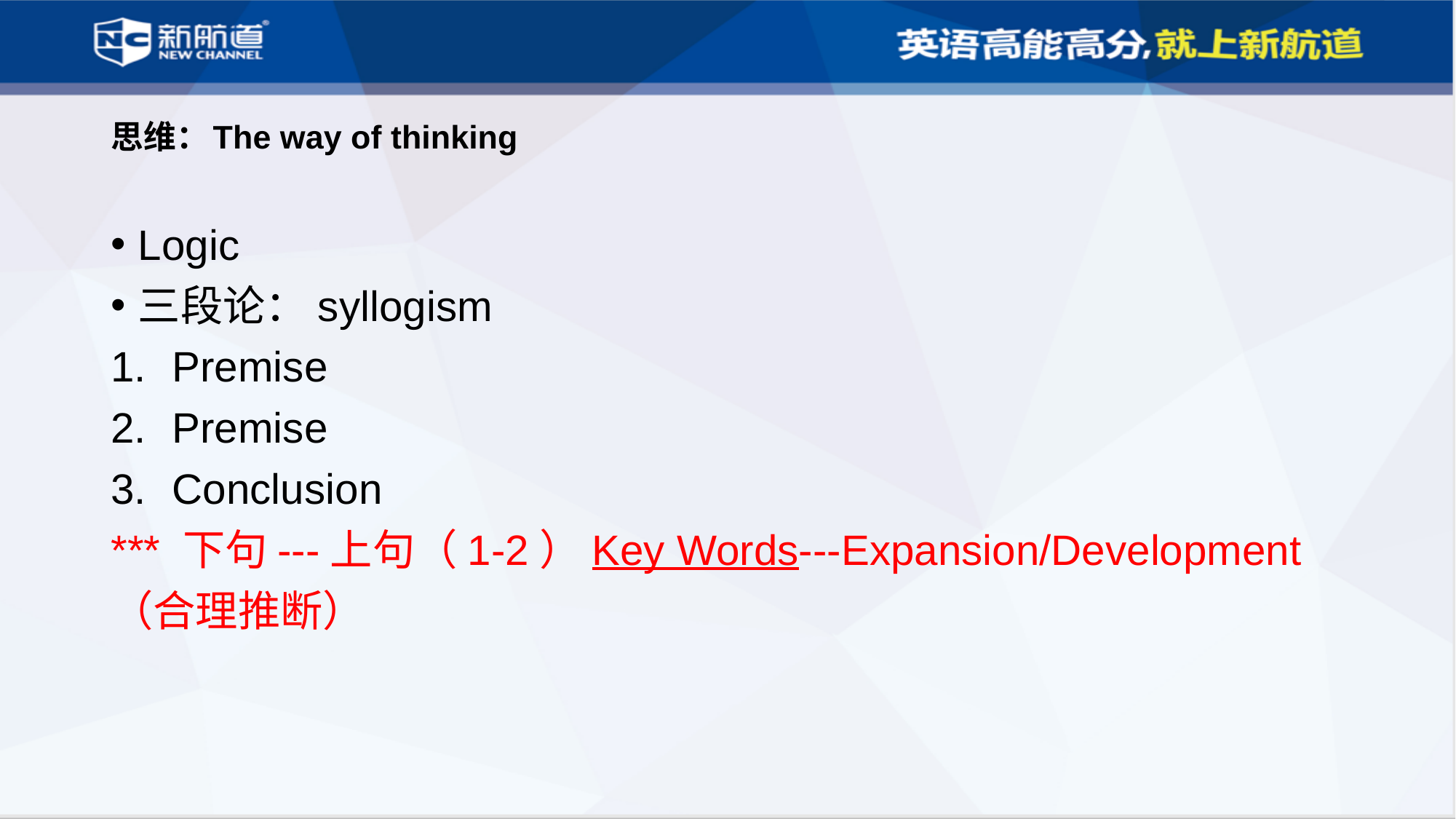

# 思维：The way of thinking
Logic
三段论：syllogism
Premise
Premise
Conclusion
*** 下句---上句（1-2）Key Words---Expansion/Development
（合理推断）